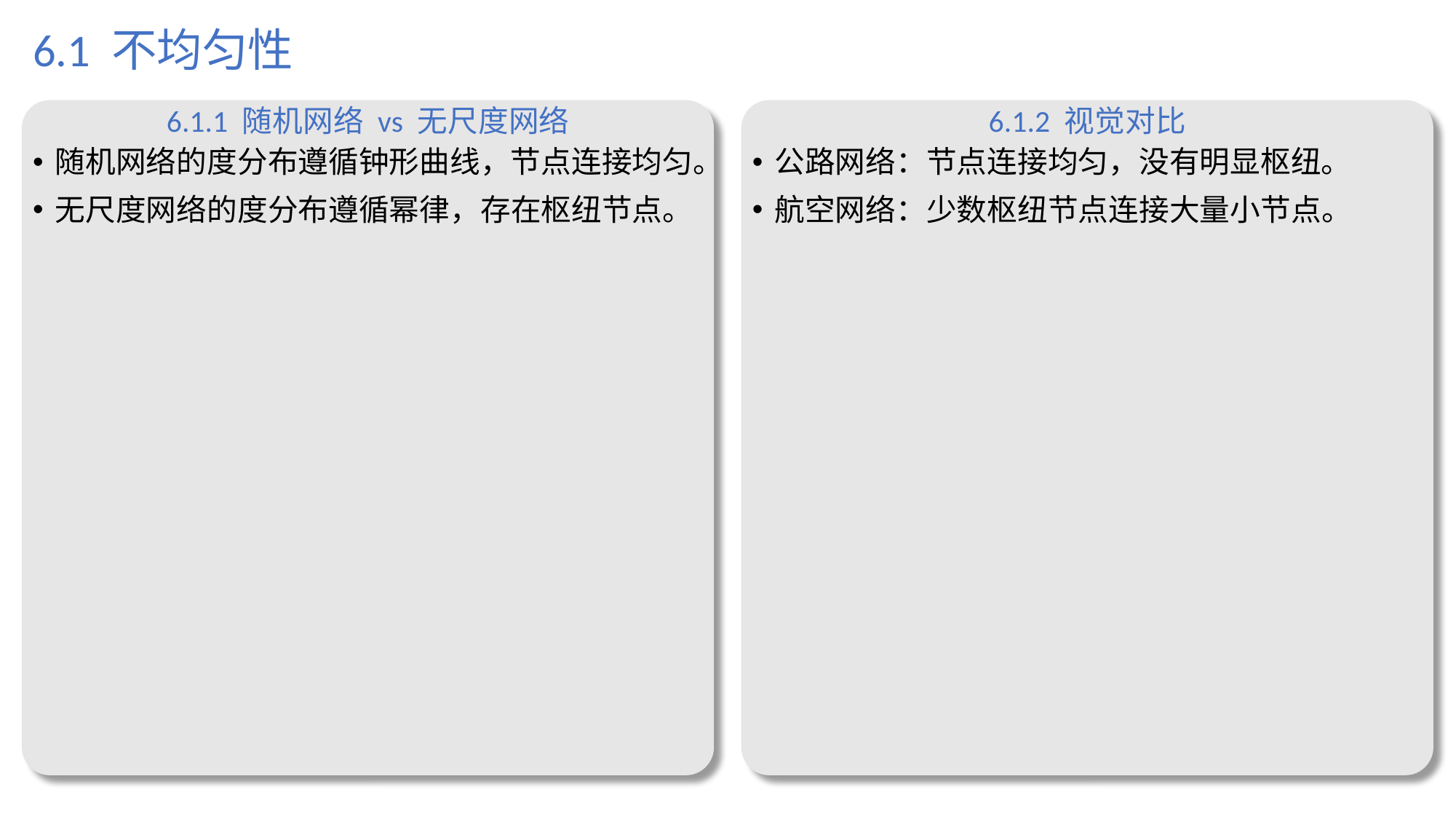

# 6.1 不均匀性

6.1.1 随机网络 vs 无尺度网络

6.1.2 视觉对比
随机网络的度分布遵循钟形曲线，节点连接均匀。
无尺度网络的度分布遵循幂律，存在枢纽节点。
公路网络：节点连接均匀，没有明显枢纽。
航空网络：少数枢纽节点连接大量小节点。